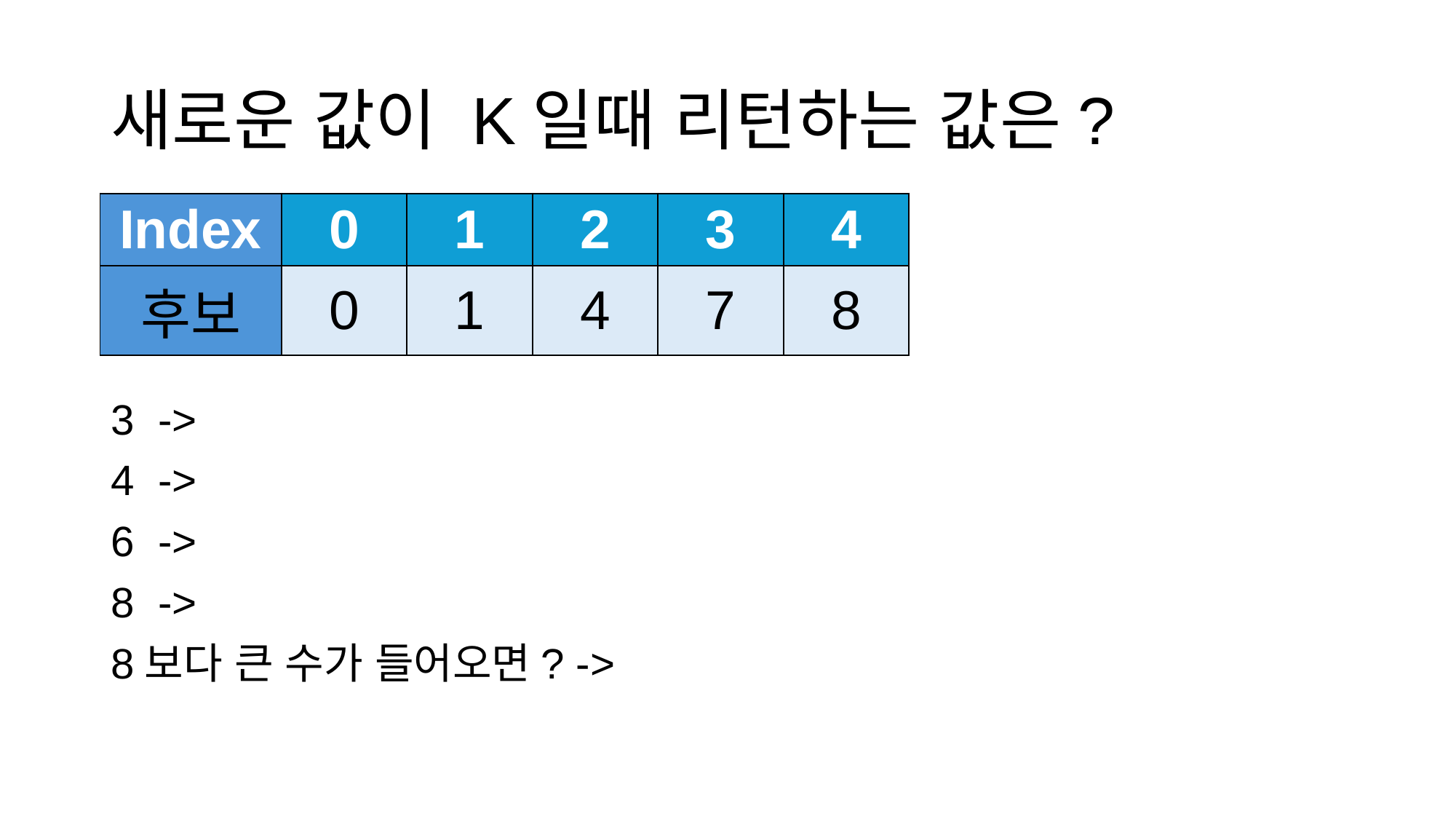

# 새로운 값이 K일때 리턴하는 값은?
| Index | 0 | 1 | 2 | 3 | 4 |
| --- | --- | --- | --- | --- | --- |
| 후보 | 0 | 1 | 4 | 7 | 8 |
3  ->
4  ->
6  ->
8  ->
8보다 큰 수가 들어오면? ->